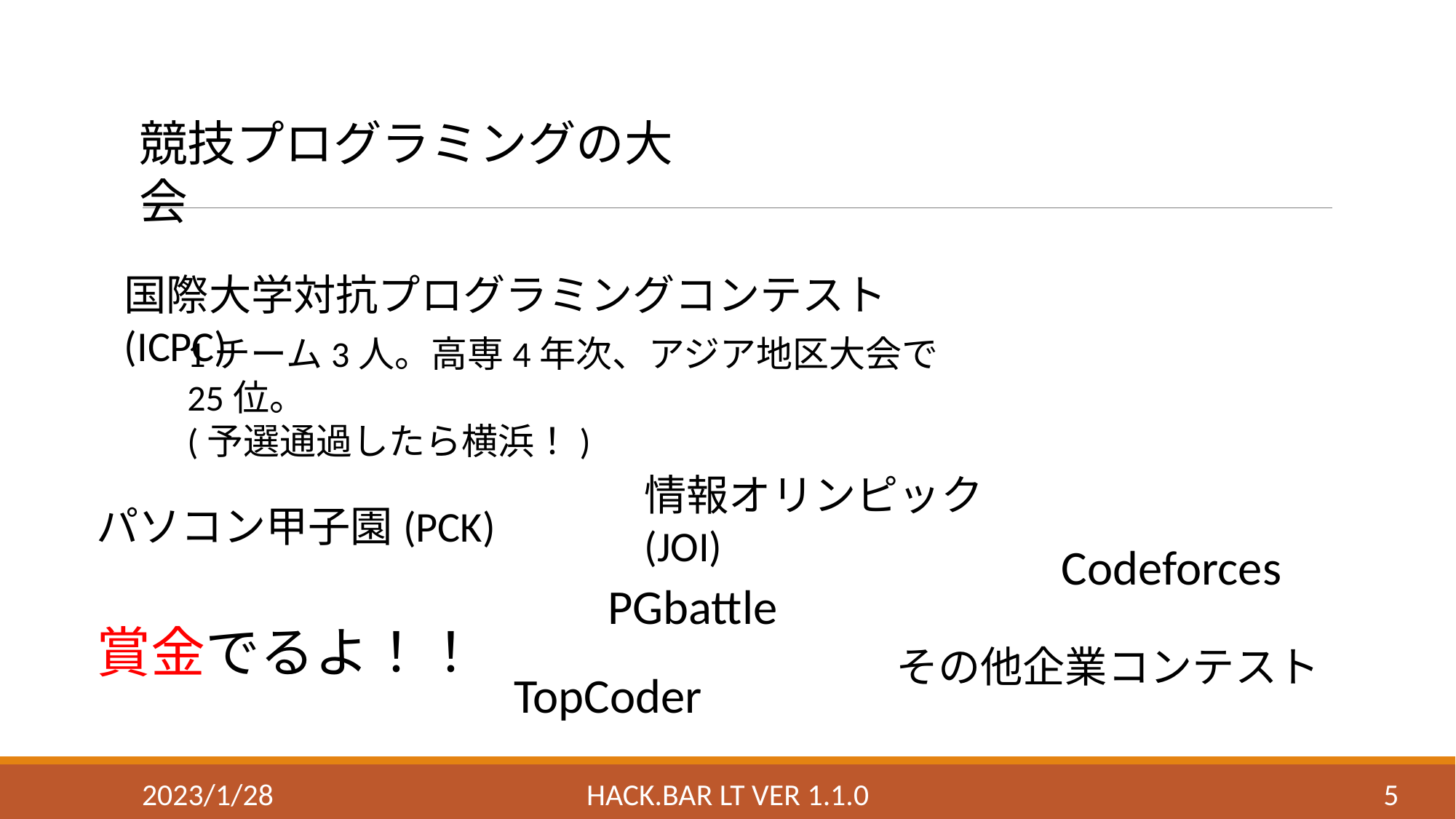

競技プログラミングの大会
国際大学対抗プログラミングコンテスト(ICPC)
1チーム3人。高専4年次、アジア地区大会で25位。
(予選通過したら横浜！)
情報オリンピック(JOI)

パソコン甲子園(PCK)
Codeforces
PGbattle
賞金でるよ！！

その他企業コンテスト
TopCoder
2023/1/28
Hack.BAR LT ver 1.1.0
5